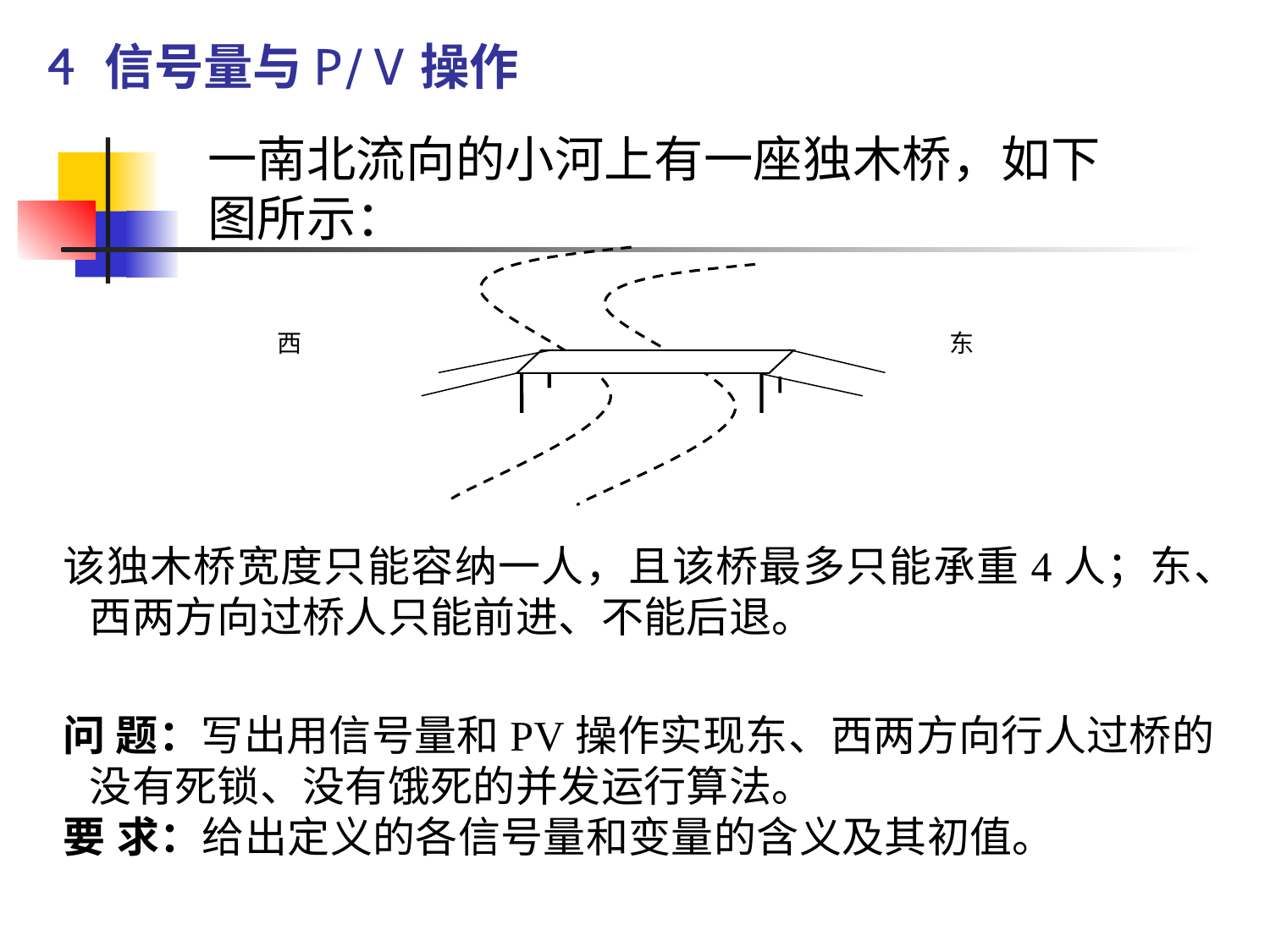

4 信号量与P/V操作
一南北流向的小河上有一座独木桥，如下图所示：

西
东

该独木桥宽度只能容纳一人，且该桥最多只能承重4人；东、西两方向过桥人只能前进、不能后退。

问 题：写出用信号量和PV操作实现东、西两方向行人过桥的没有死锁、没有饿死的并发运行算法。
要 求：给出定义的各信号量和变量的含义及其初值。